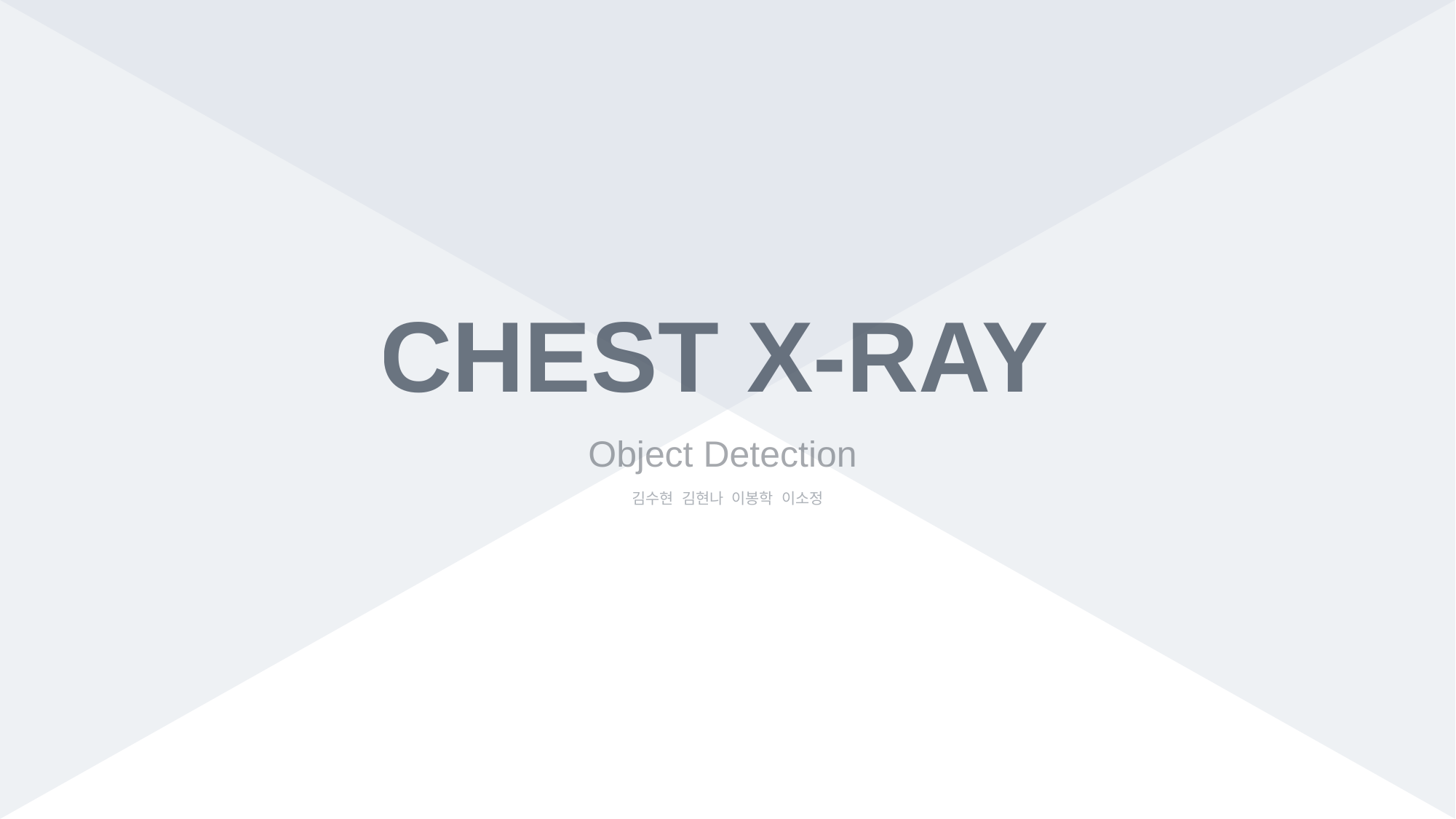

# CHEST X-RAY
Object Detection
김수현  김현나  이봉학  이소정